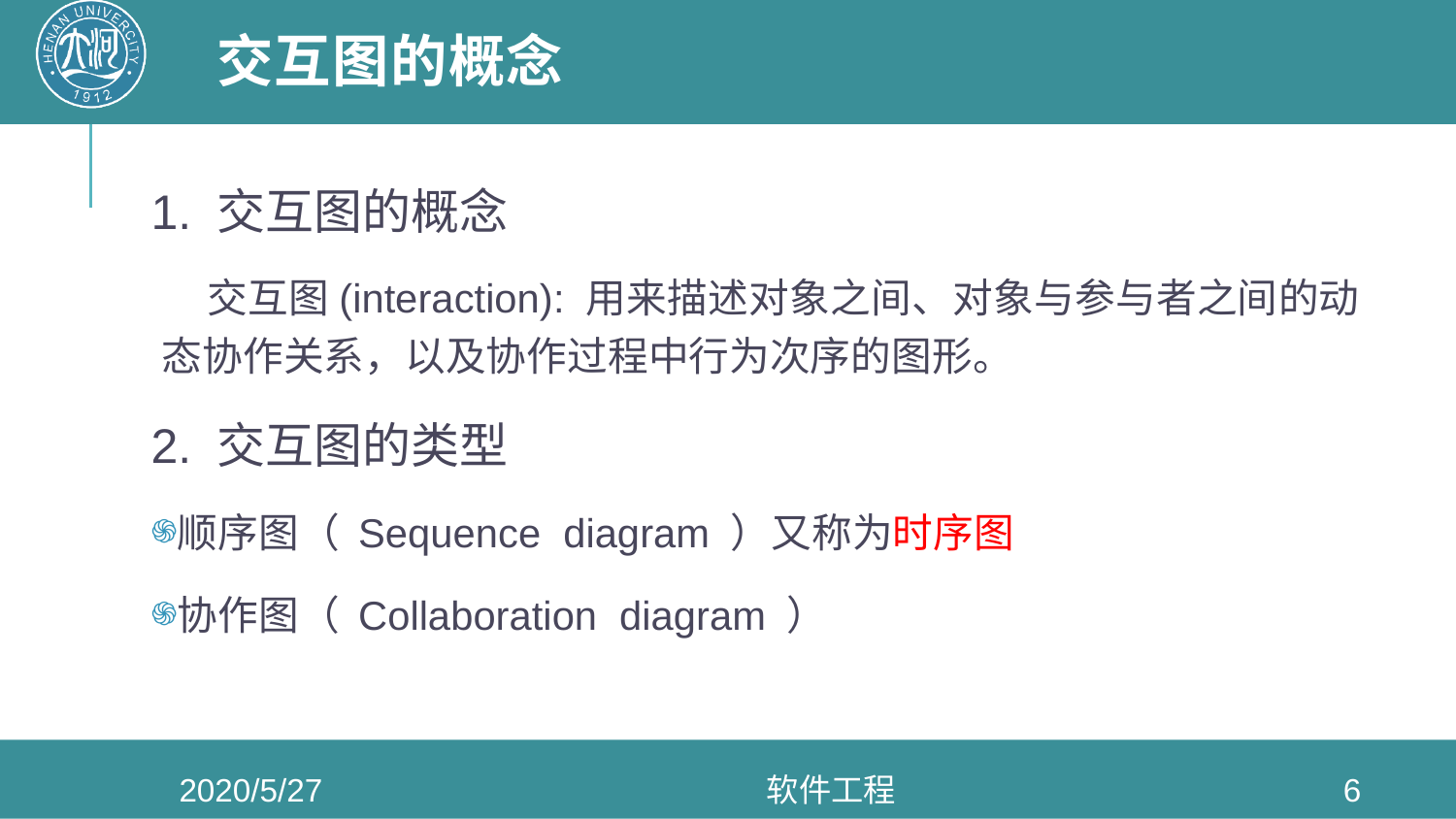

# 交互图的概念
1. 交互图的概念
     交互图(interaction): 用来描述对象之间、对象与参与者之间的动态协作关系，以及协作过程中行为次序的图形。
2. 交互图的类型
顺序图（ Sequence  diagram ）又称为时序图
协作图（ Collaboration  diagram ）
2020/5/27
软件工程
6